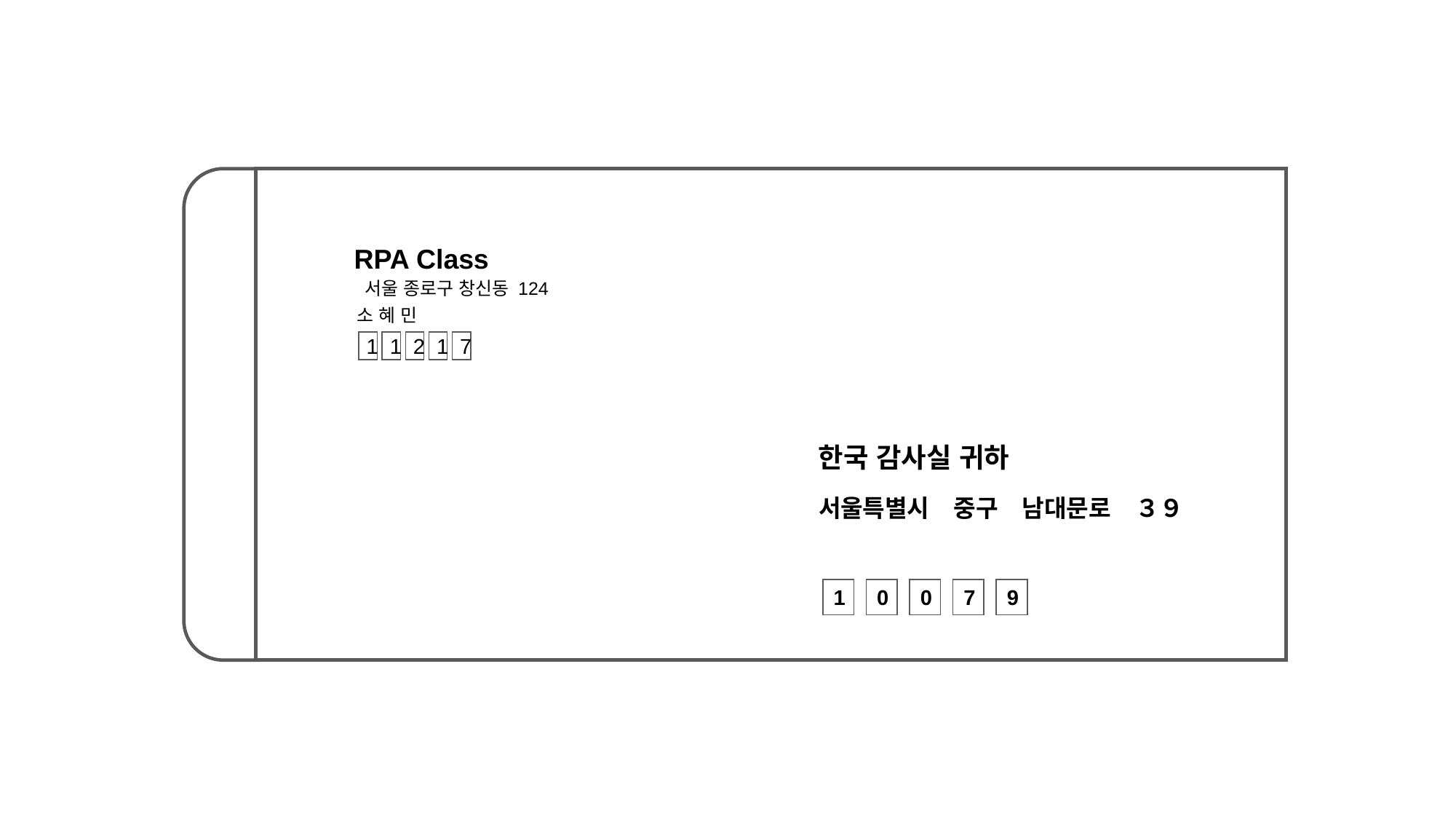

RPA Class
서울 종로구 창신동 124
소 혜 민
1
1
2
1
7
한국 감사실 귀하
서울특별시　중구　남대문로　３９
1
0
0
7
9